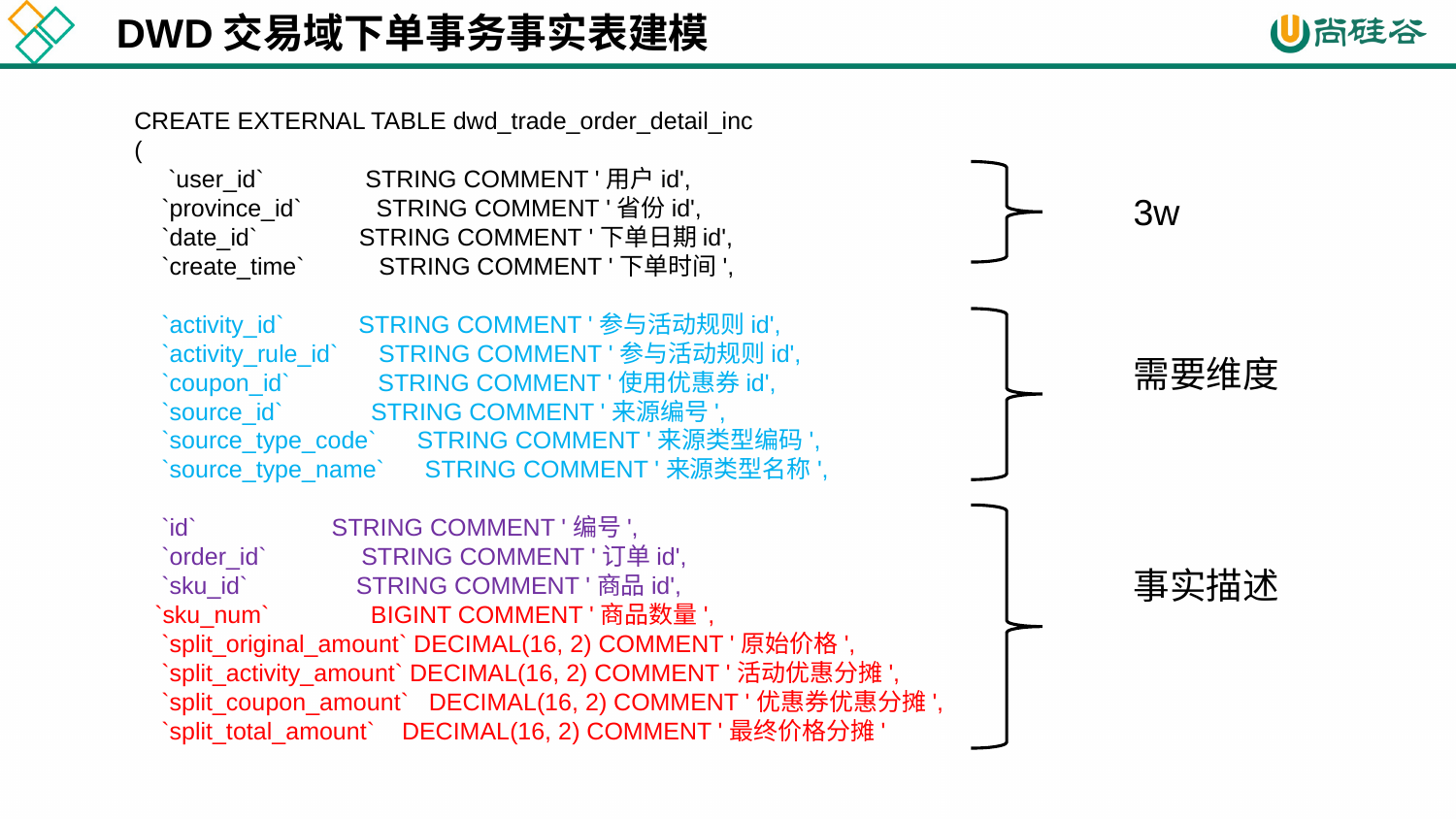

DWD交易域下单事务事实表建模
CREATE EXTERNAL TABLE dwd_trade_order_detail_inc
(
     `user_id`               STRING COMMENT '用户id',
    `province_id`           STRING COMMENT '省份id',
    `date_id`               STRING COMMENT '下单日期id',
    `create_time`           STRING COMMENT '下单时间',

    `activity_id`           STRING COMMENT '参与活动规则id',
    `activity_rule_id`      STRING COMMENT '参与活动规则id',
    `coupon_id`             STRING COMMENT '使用优惠券id',
    `source_id`             STRING COMMENT '来源编号',
    `source_type_code`      STRING COMMENT '来源类型编码',
    `source_type_name`      STRING COMMENT '来源类型名称',

    `id`                    STRING COMMENT '编号',
    `order_id`              STRING COMMENT '订单id',
    `sku_id`                STRING COMMENT '商品id',
   `sku_num`               BIGINT COMMENT '商品数量',
    `split_original_amount` DECIMAL(16, 2) COMMENT '原始价格',
    `split_activity_amount` DECIMAL(16, 2) COMMENT '活动优惠分摊',
    `split_coupon_amount`   DECIMAL(16, 2) COMMENT '优惠券优惠分摊',
    `split_total_amount`    DECIMAL(16, 2) COMMENT '最终价格分摊'

3w

需要维度

事实描述